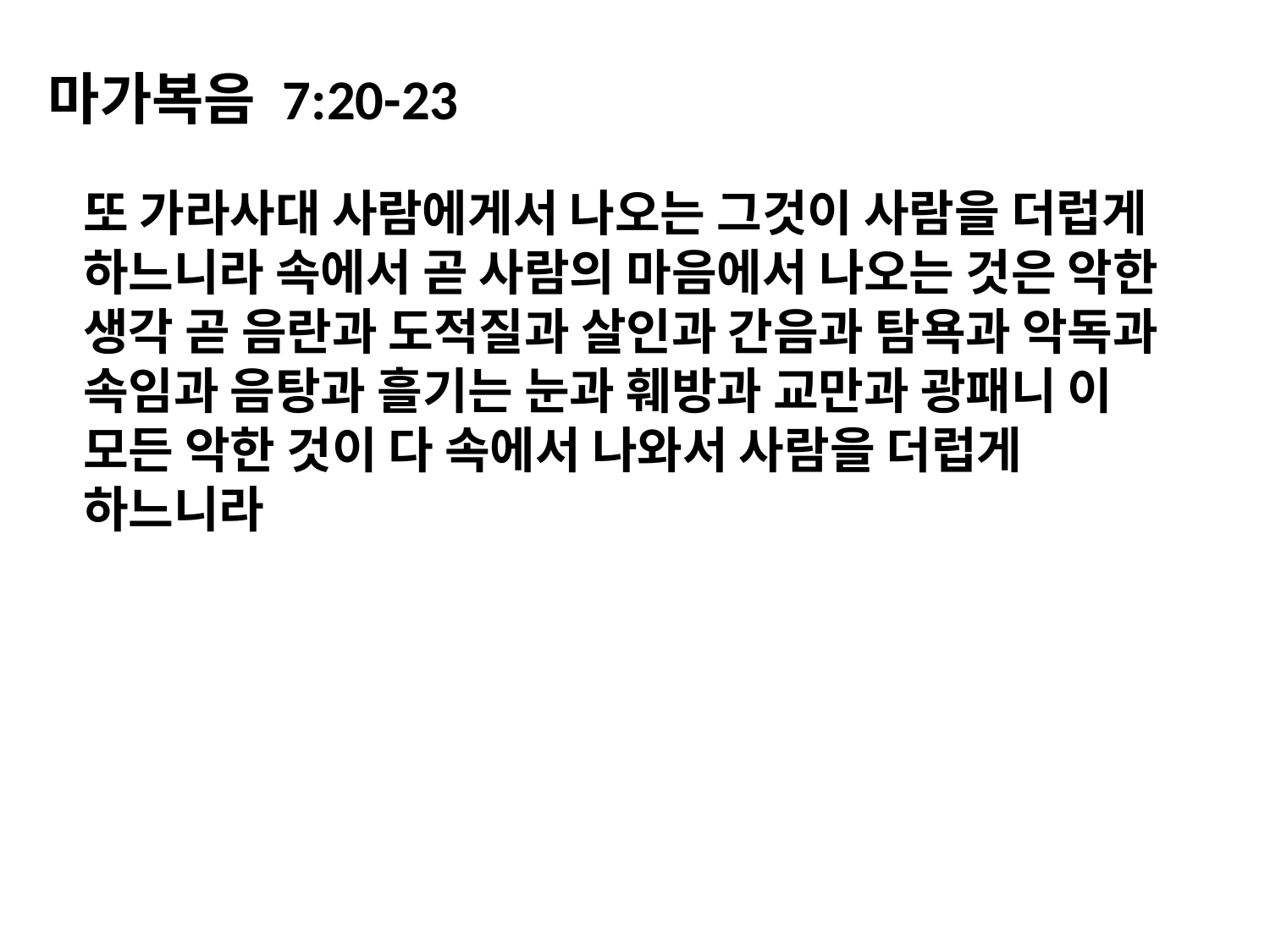

# 마가복음 7:20-23
또 가라사대 사람에게서 나오는 그것이 사람을 더럽게 하느니라 속에서 곧 사람의 마음에서 나오는 것은 악한 생각 곧 음란과 도적질과 살인과 간음과 탐욕과 악독과 속임과 음탕과 흘기는 눈과 훼방과 교만과 광패니 이 모든 악한 것이 다 속에서 나와서 사람을 더럽게 하느니라